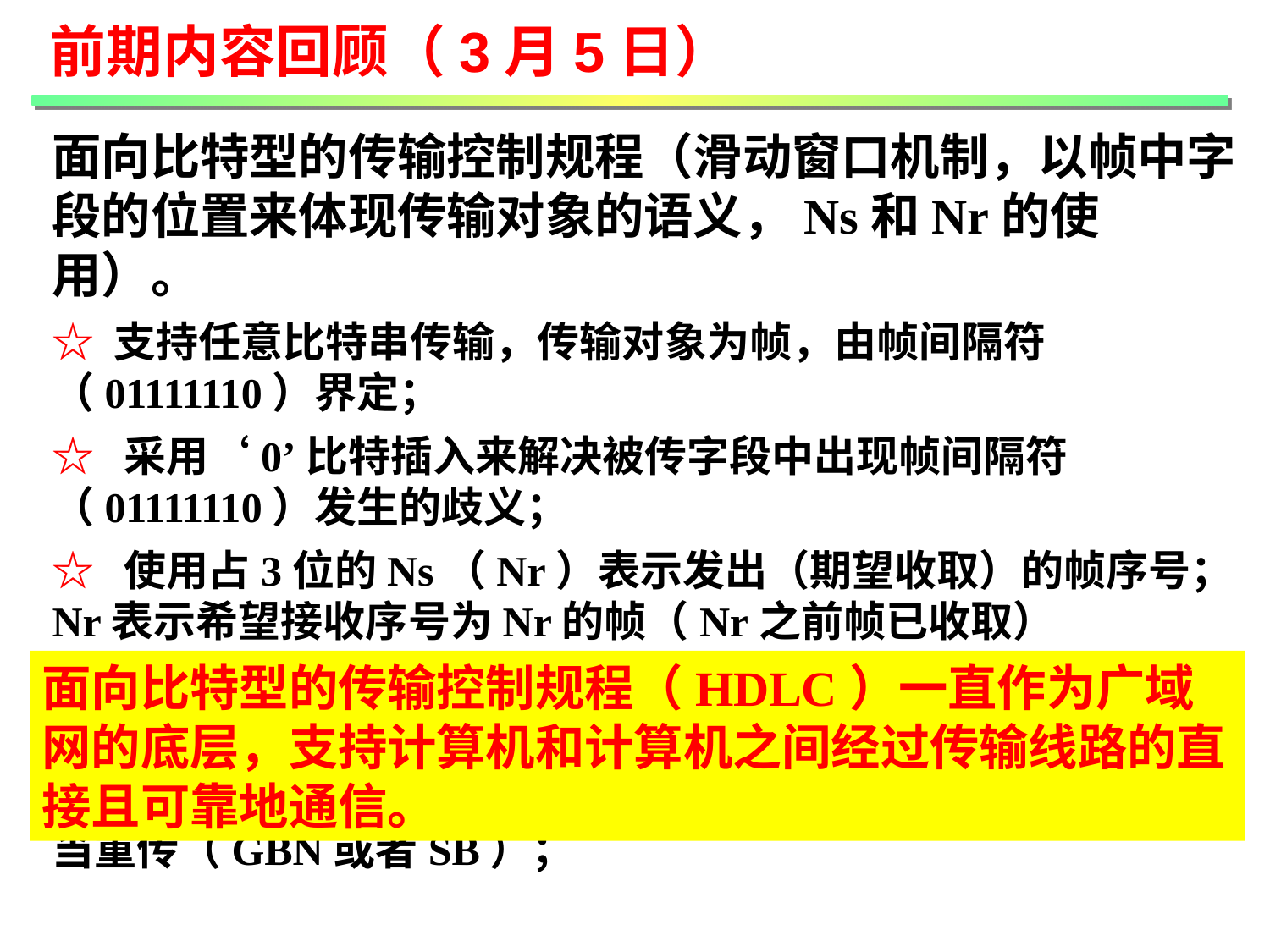

前期内容回顾（3月5日）

面向比特型的传输控制规程（滑动窗口机制，以帧中字段的位置来体现传输对象的语义，Ns和Nr的使用）。
☆ 支持任意比特串传输，传输对象为帧，由帧间隔符（01111110）界定；
☆  采用‘0’比特插入来解决被传字段中出现帧间隔符（01111110）发生的歧义；
☆  使用占3位的Ns（Nr）表示发出（期望收取）的帧序号；Nr表示希望接收序号为Nr的帧（Nr之前帧已收取）
☆ 容许连续发送23-1=7个未被确认的帧（窗口），容许在数据帧中捎带应答（Nr）；
☆ 确认或拒认的依据是CRC校验，未被确认（或超时）的帧应当重传（GBN或者SB）；
面向比特型的传输控制规程（HDLC）一直作为广域网的底层，支持计算机和计算机之间经过传输线路的直接且可靠地通信。